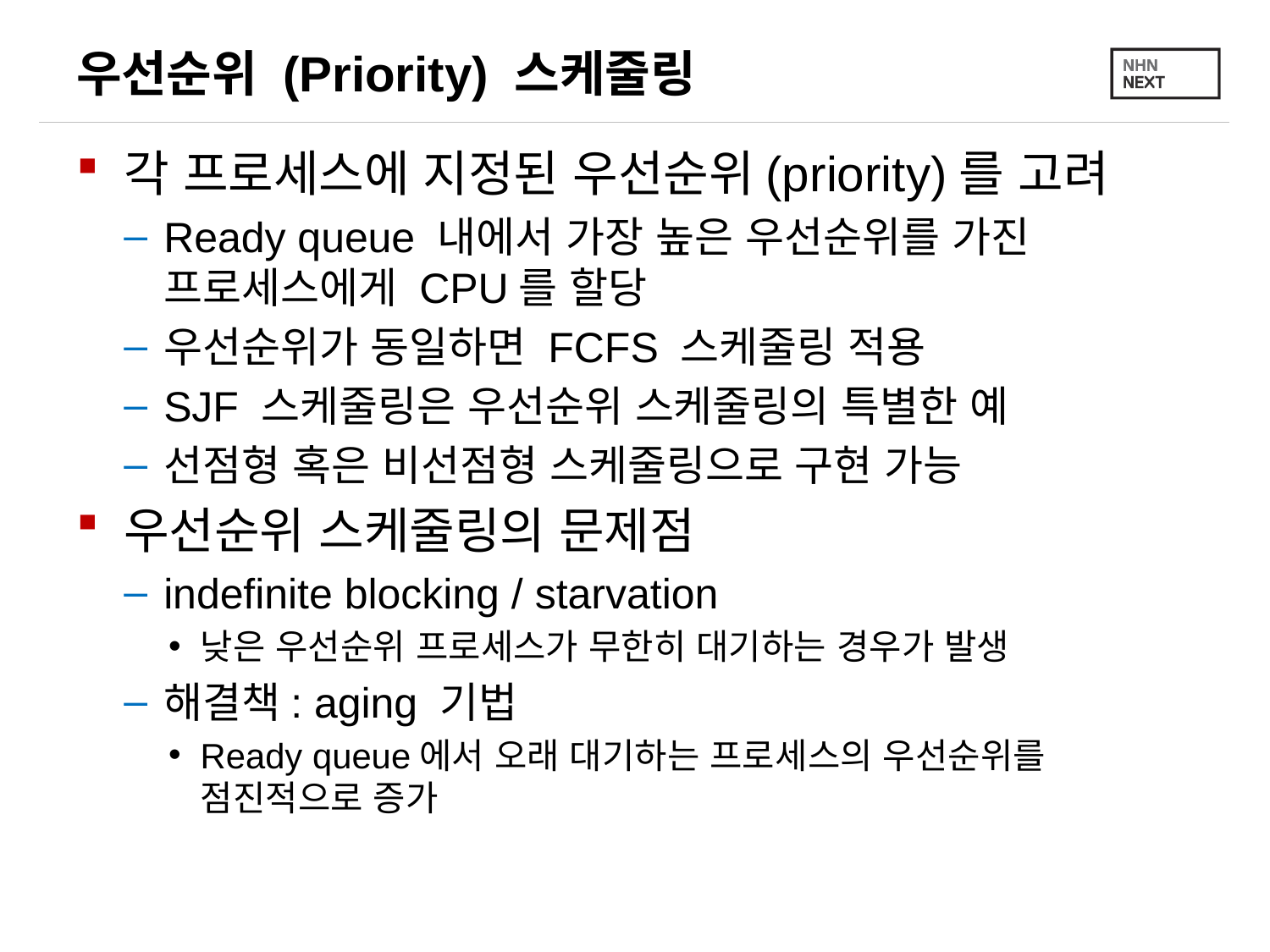

# 우선순위 (Priority) 스케줄링
각 프로세스에 지정된 우선순위(priority)를 고려
Ready queue 내에서 가장 높은 우선순위를 가진 프로세스에게 CPU를 할당
우선순위가 동일하면 FCFS 스케줄링 적용
SJF 스케줄링은 우선순위 스케줄링의 특별한 예
선점형 혹은 비선점형 스케줄링으로 구현 가능
우선순위 스케줄링의 문제점
indefinite blocking / starvation
낮은 우선순위 프로세스가 무한히 대기하는 경우가 발생
해결책: aging 기법
Ready queue에서 오래 대기하는 프로세스의 우선순위를 점진적으로 증가